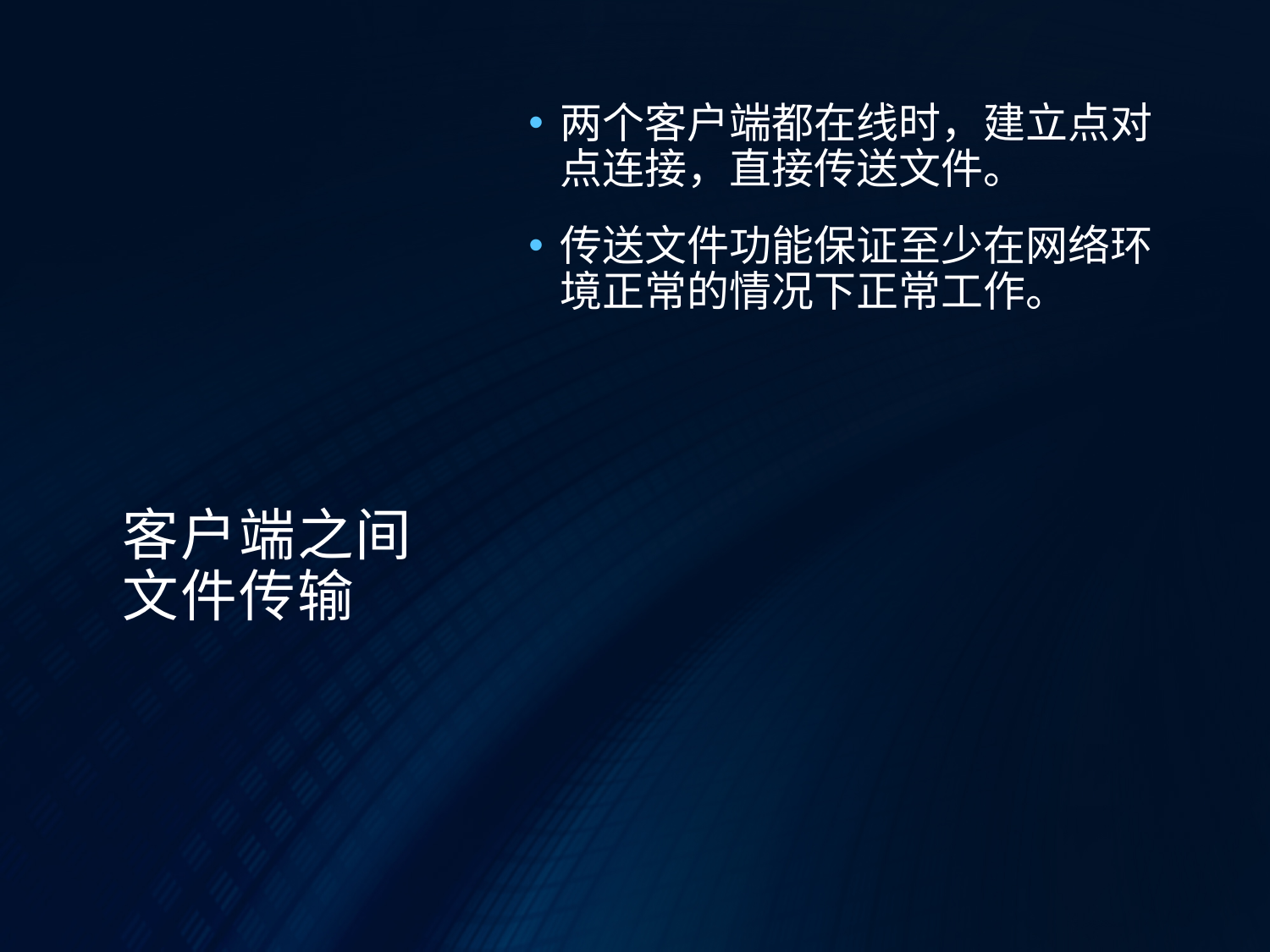

两个客户端都在线时，建立点对点连接，直接传送文件。
传送文件功能保证至少在网络环境正常的情况下正常工作。
# 客户端之间文件传输